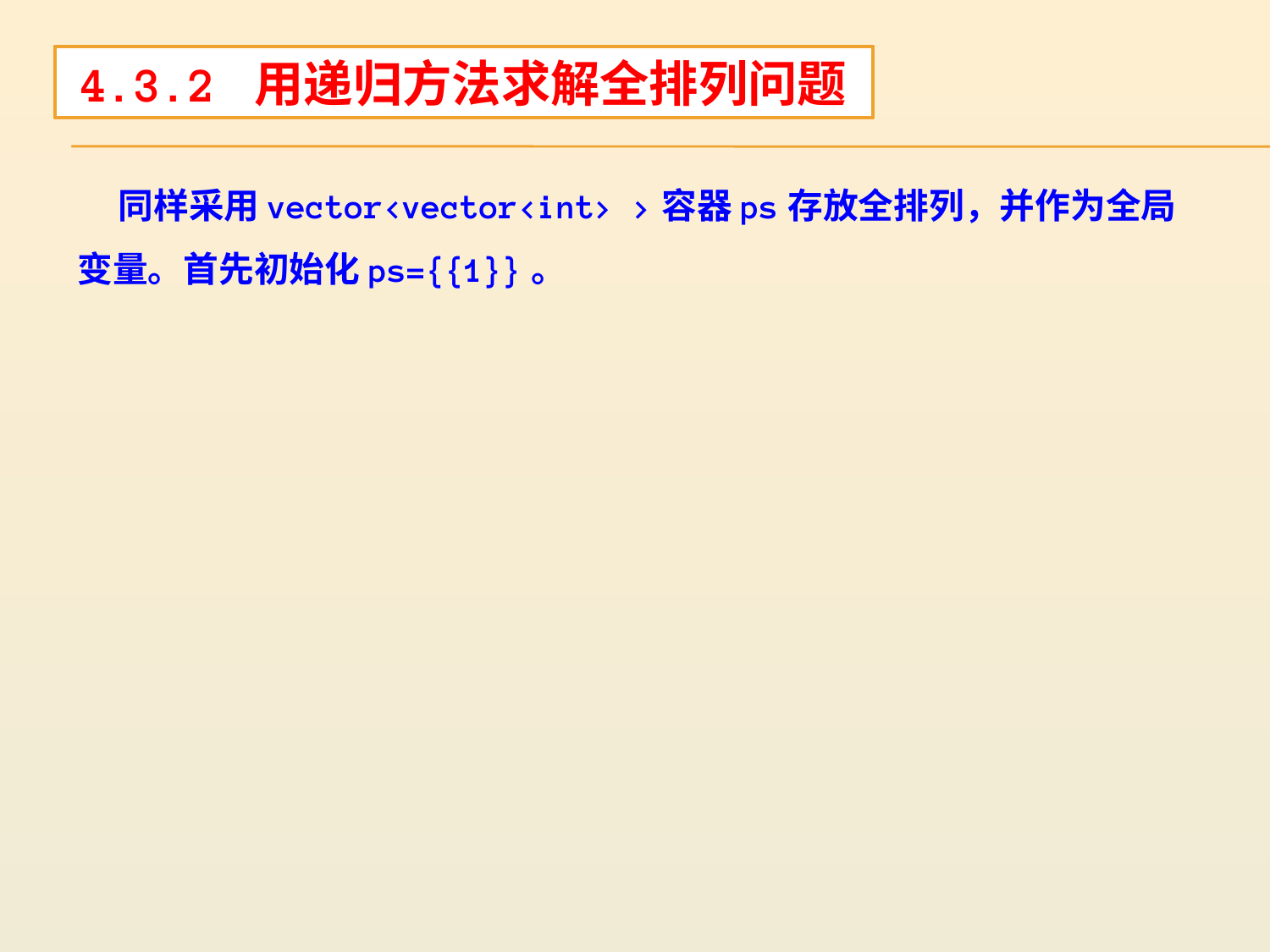

4.3.2 用递归方法求解全排列问题
    同样采用vector<vector<int> >容器ps存放全排列，并作为全局变量。首先初始化ps={{1}}。